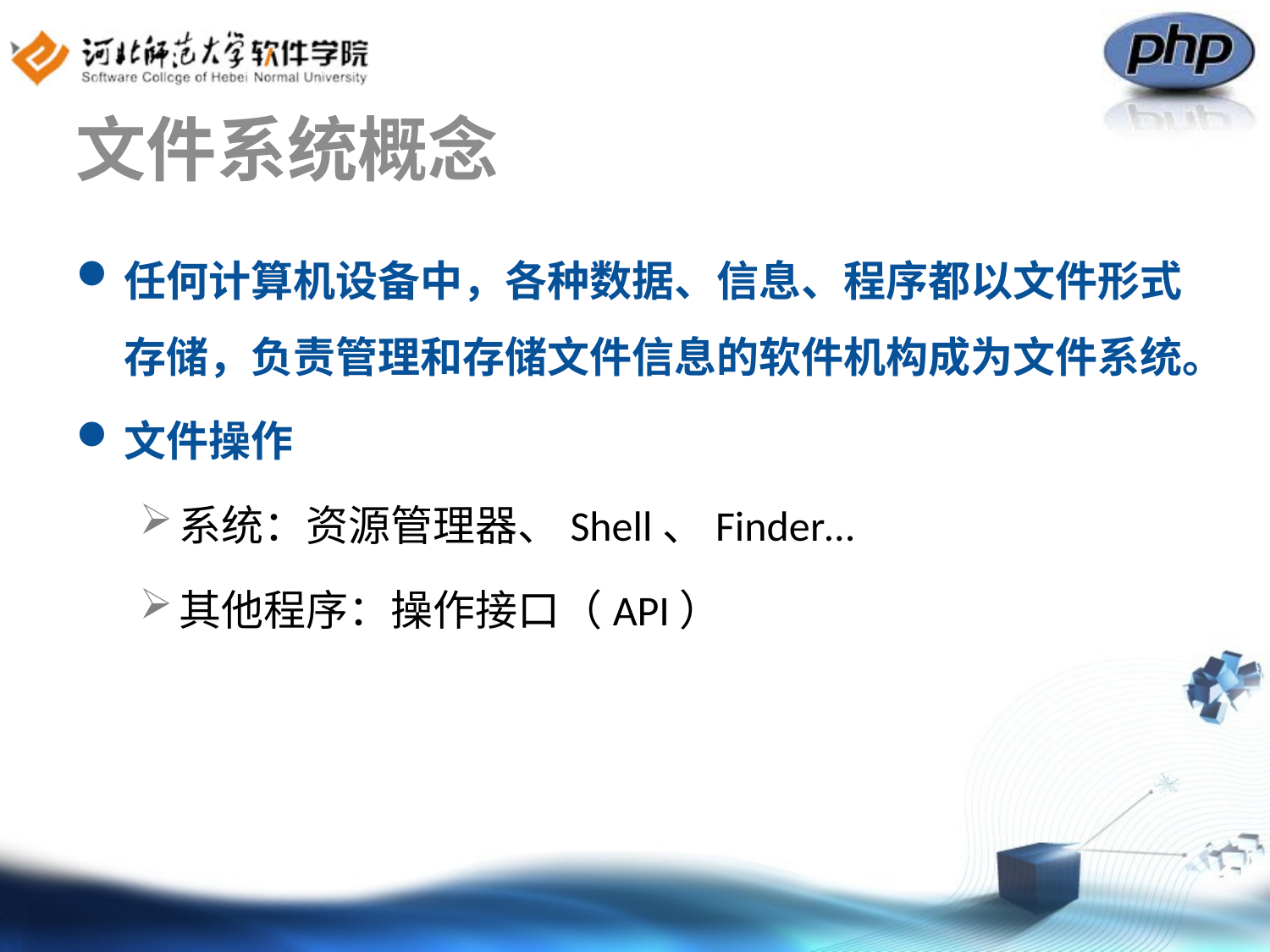

# 文件系统概念
任何计算机设备中，各种数据、信息、程序都以文件形式存储，负责管理和存储文件信息的软件机构成为文件系统。
文件操作
系统：资源管理器、Shell、Finder…
其他程序：操作接口（API）